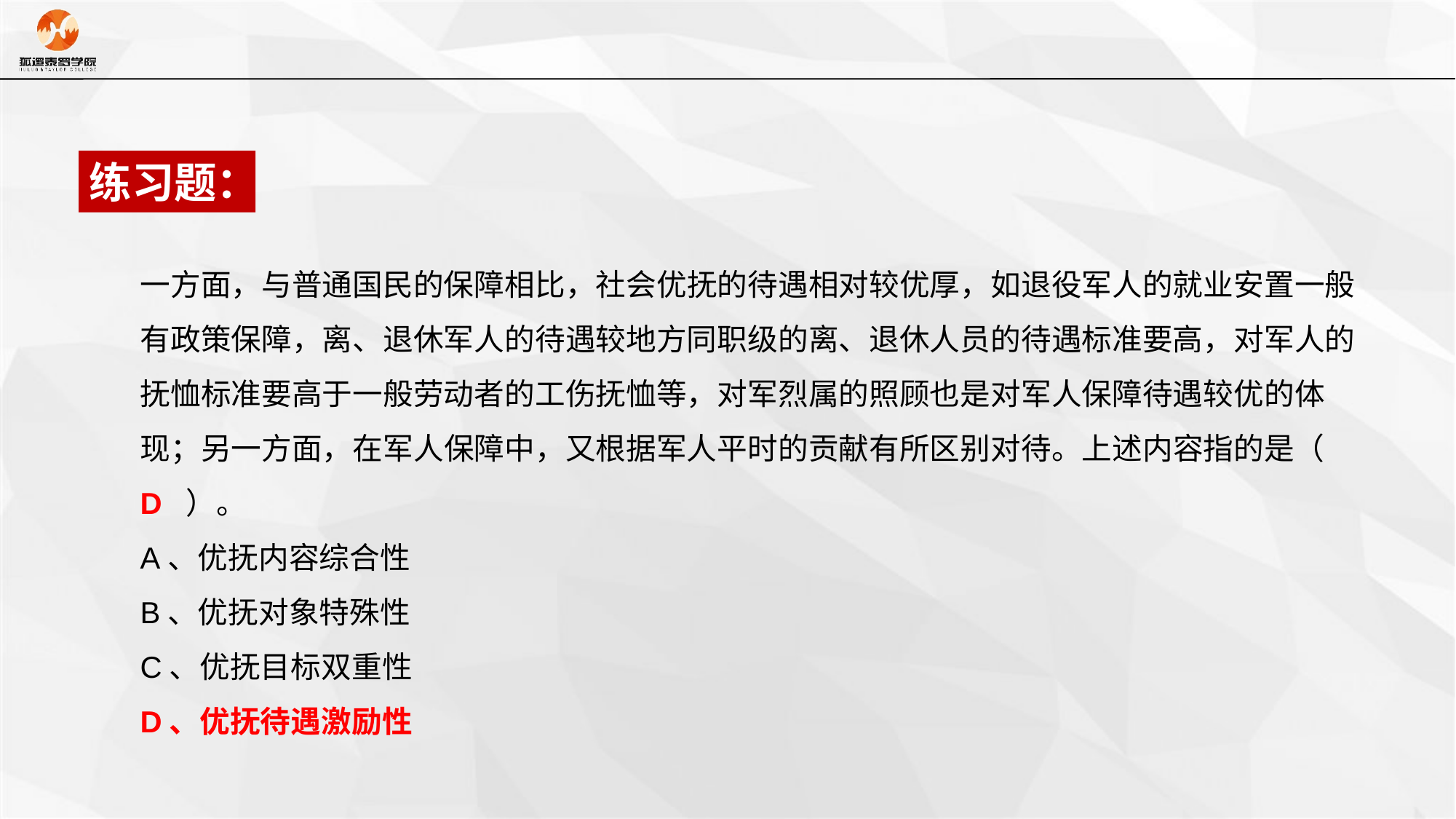

练习题：
一方面，与普通国民的保障相比，社会优抚的待遇相对较优厚，如退役军人的就业安置一般有政策保障，离、退休军人的待遇较地方同职级的离、退休人员的待遇标准要高，对军人的抚恤标准要高于一般劳动者的工伤抚恤等，对军烈属的照顾也是对军人保障待遇较优的体现；另一方面，在军人保障中，又根据军人平时的贡献有所区别对待。上述内容指的是（  D  ）。
A、优抚内容综合性
B、优抚对象特殊性
C、优抚目标双重性
D、优抚待遇激励性